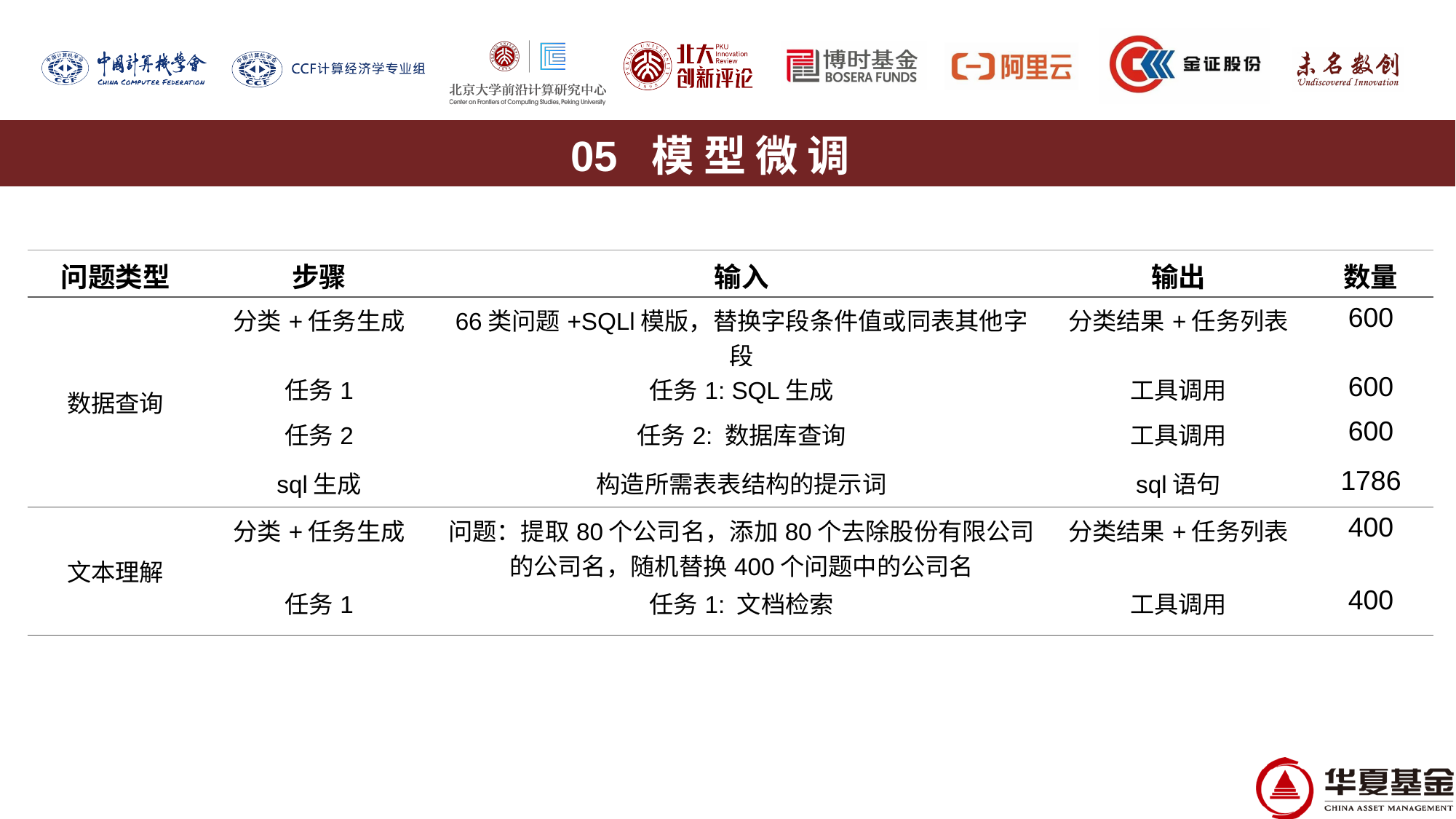

05  模 型 微 调
| 问题类型 | 步骤 | 输入 | 输出 | 数量 |
| --- | --- | --- | --- | --- |
| 数据查询 | 分类+任务生成 | 66类问题+SQLl模版，替换字段条件值或同表其他字段 | 分类结果+任务列表 | 600 |
|  | 任务1 | 任务1: SQL生成 | 工具调用 | 600 |
|  | 任务2 | 任务2: 数据库查询 | 工具调用 | 600 |
|  | sql生成 | 构造所需表表结构的提示词 | sql语句 | 1786 |
| 文本理解 | 分类+任务生成 | 问题：提取80个公司名，添加80个去除股份有限公司的公司名，随机替换400个问题中的公司名 | 分类结果+任务列表 | 400 |
|  | 任务1 | 任务1: 文档检索 | 工具调用 | 400 |